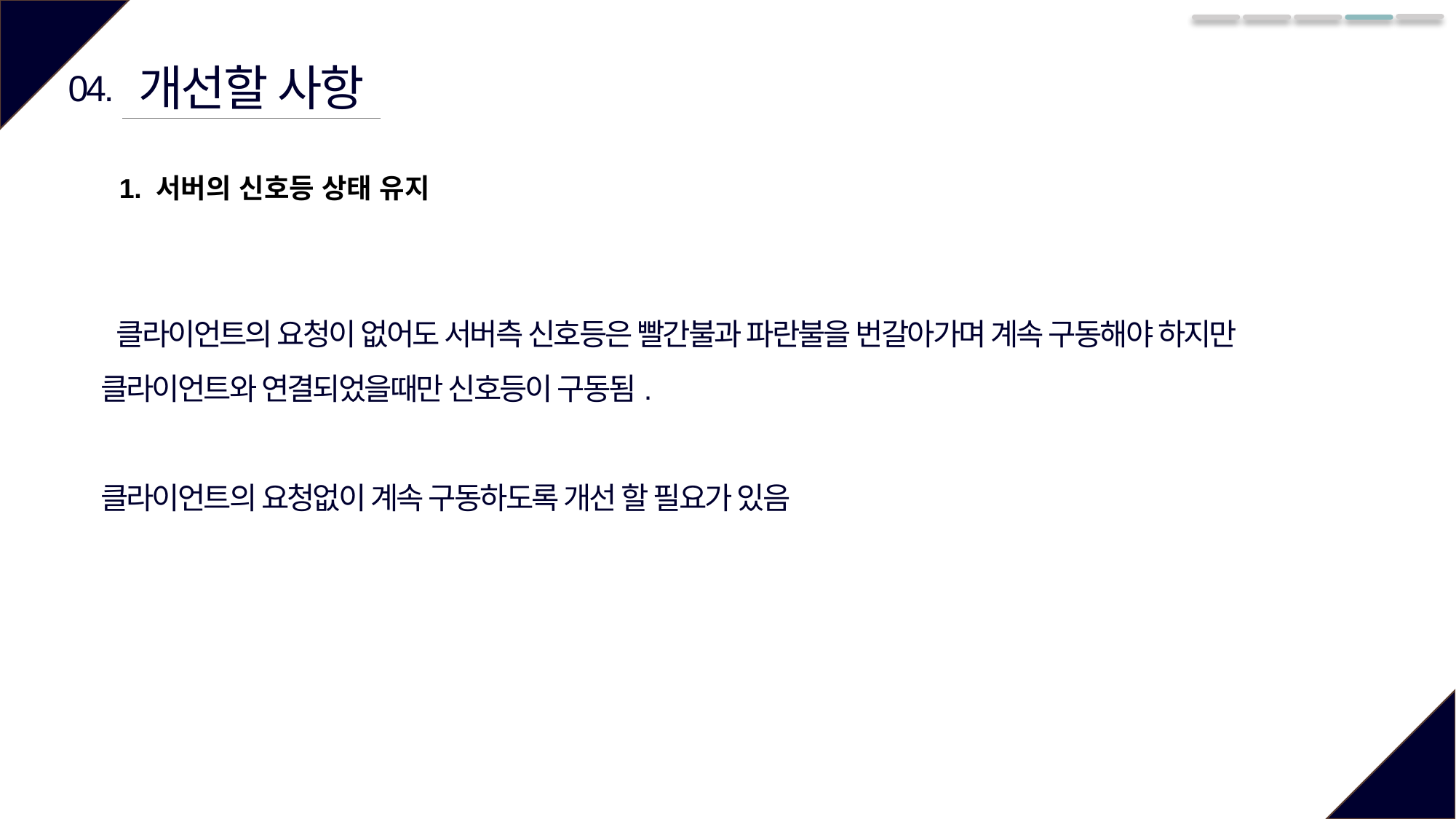

개선할 사항
04.
1. 서버의 신호등 상태 유지
 클라이언트의 요청이 없어도 서버측 신호등은 빨간불과 파란불을 번갈아가며 계속 구동해야 하지만 클라이언트와 연결되었을때만 신호등이 구동됨.

클라이언트의 요청없이 계속 구동하도록 개선 할 필요가 있음